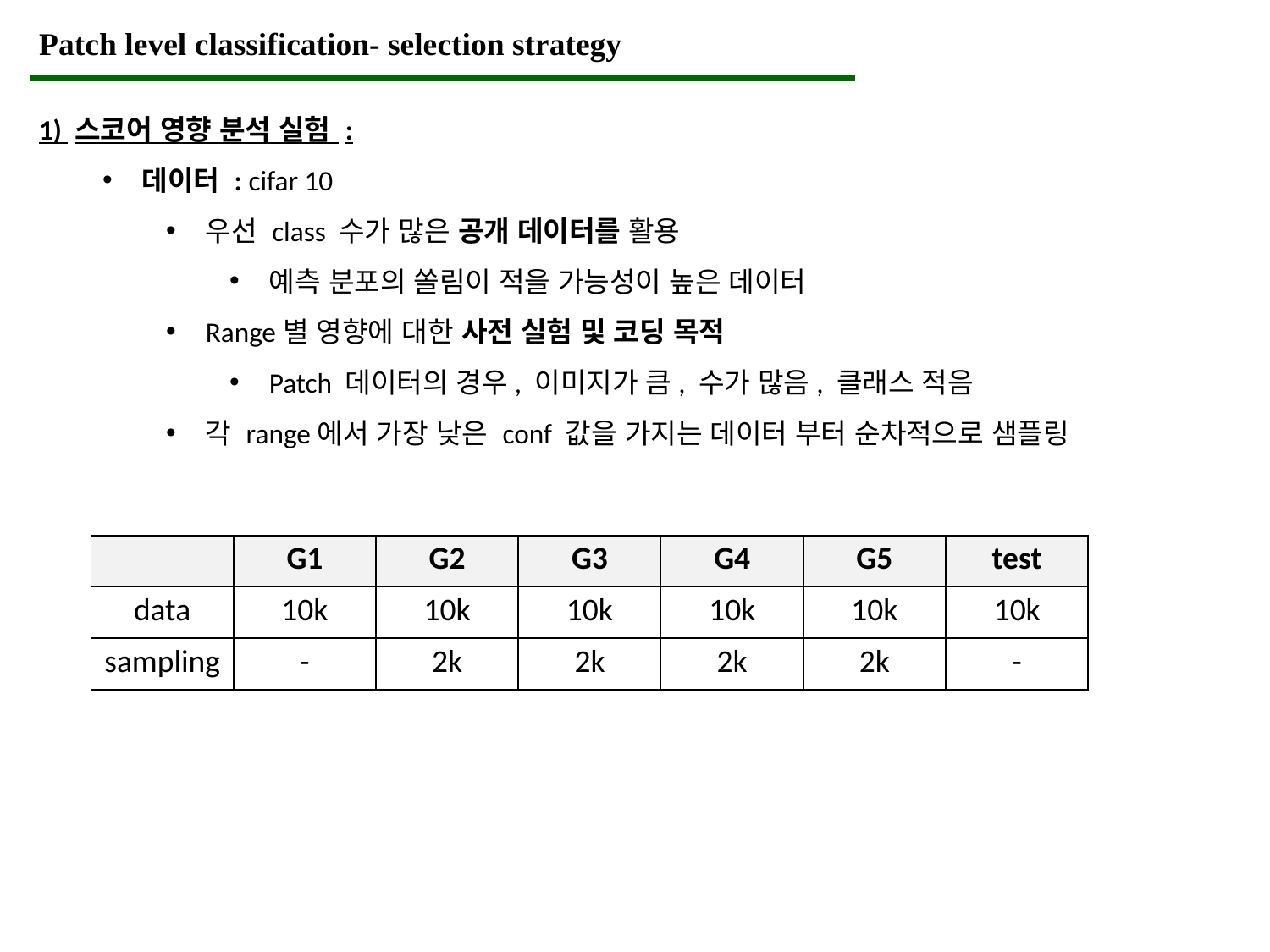

Patch level classification- selection strategy
1) 스코어 영향 분석 실험 :
데이터 : cifar 10
우선 class 수가 많은 공개 데이터를 활용
예측 분포의 쏠림이 적을 가능성이 높은 데이터
Range별 영향에 대한 사전 실험 및 코딩 목적
Patch 데이터의 경우, 이미지가 큼, 수가 많음, 클래스 적음
각 range에서 가장 낮은 conf 값을 가지는 데이터 부터 순차적으로 샘플링
|  | G1 | G2 | G3 | G4 | G5 | test |
| --- | --- | --- | --- | --- | --- | --- |
| data | 10k | 10k | 10k | 10k | 10k | 10k |
| sampling | - | 2k | 2k | 2k | 2k | - |